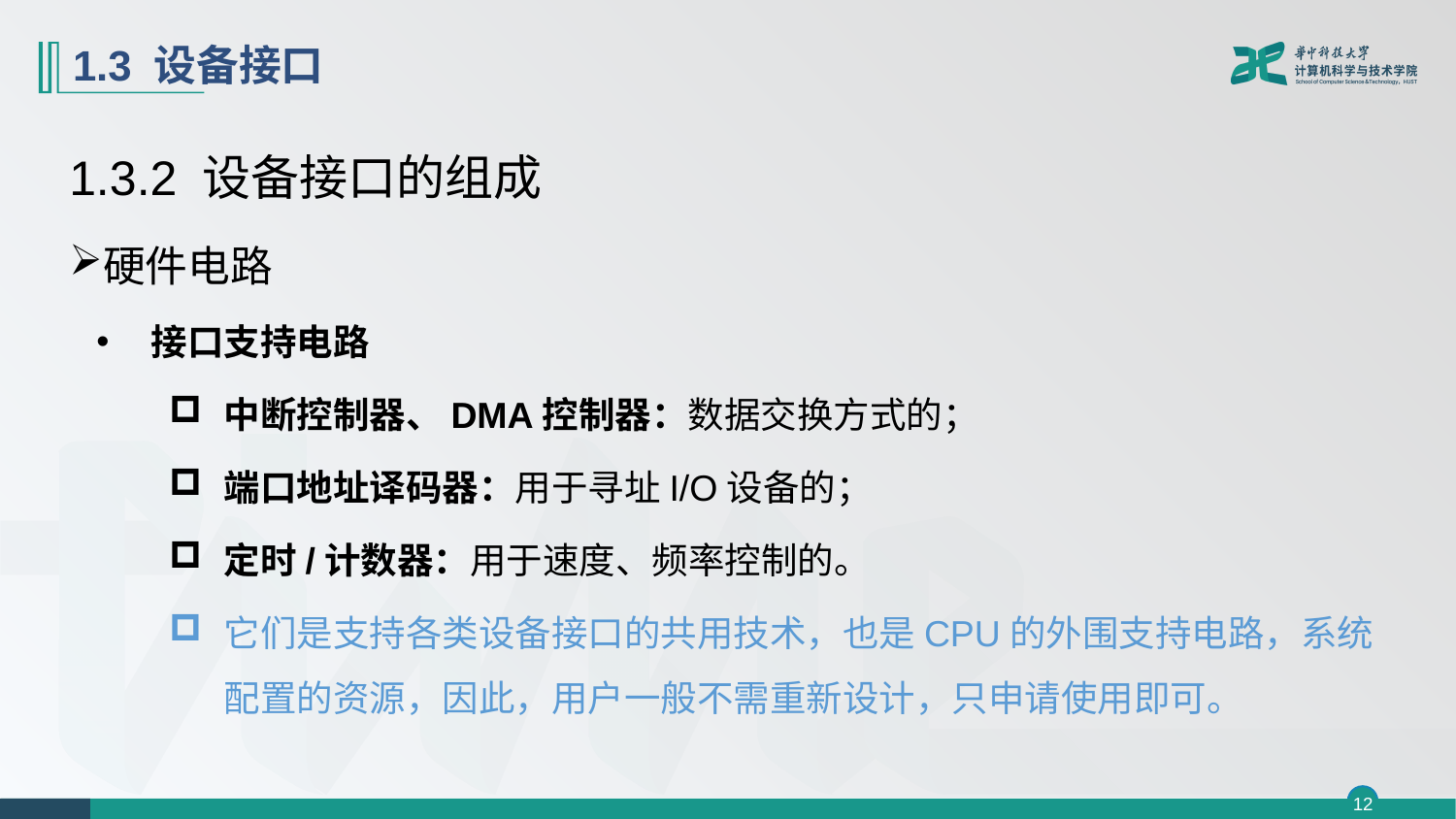

# 1.3 设备接口
1.3.2 设备接口的组成
硬件电路
接口支持电路
中断控制器、DMA控制器：数据交换方式的；
端口地址译码器：用于寻址I/O设备的；
定时/计数器：用于速度、频率控制的。
它们是支持各类设备接口的共用技术，也是CPU的外围支持电路，系统配置的资源，因此，用户一般不需重新设计，只申请使用即可。